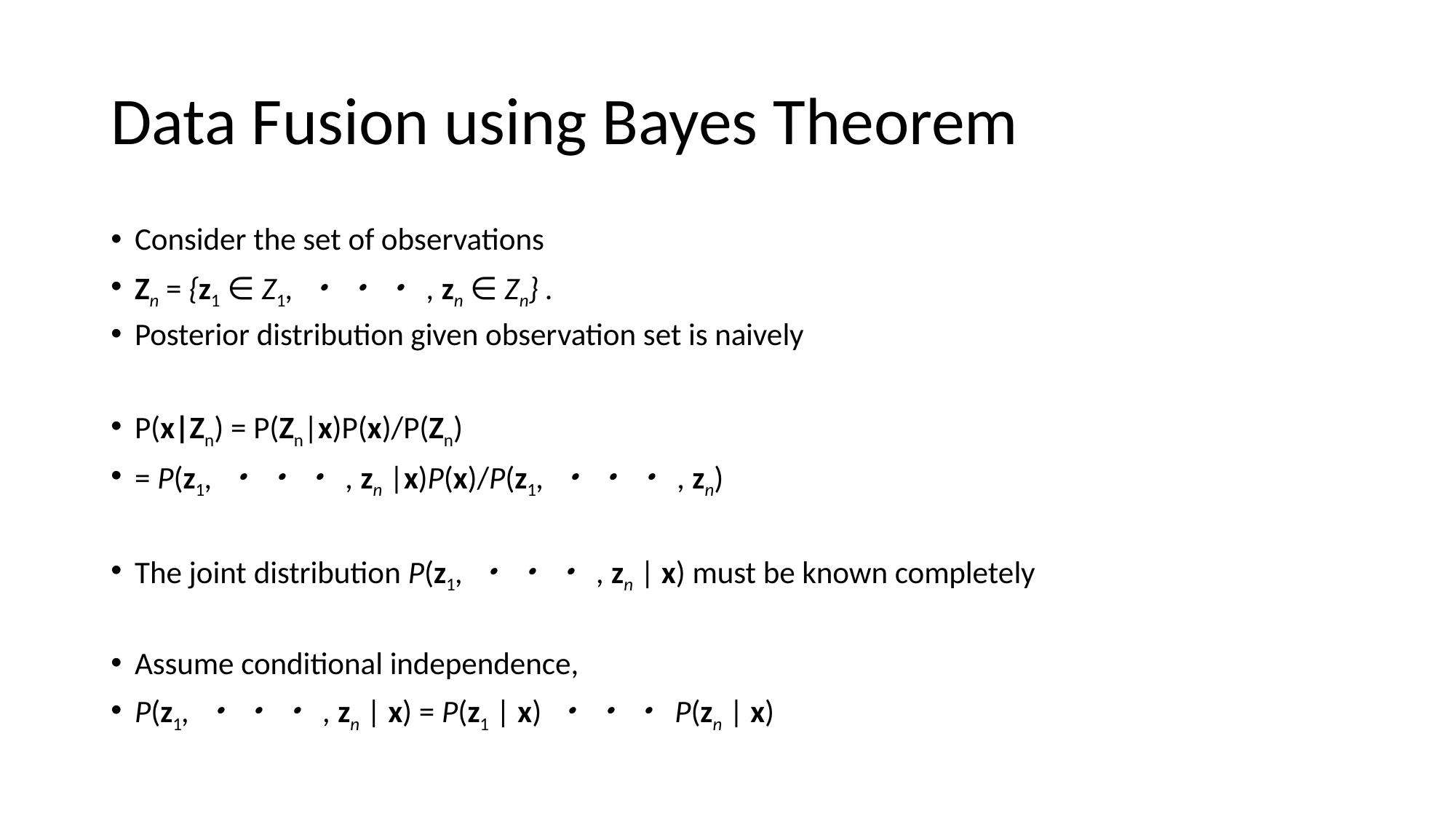

# Data Fusion using Bayes Theorem
Consider the set of observations
Zn = {z1 ∈ Z1, ・ ・ ・ , zn ∈ Zn} .
Posterior distribution given observation set is naively

P(x|Zn) = P(Zn|x)P(x)/P(Zn)
= P(z1, ・ ・ ・ , zn |x)P(x)/P(z1, ・ ・ ・ , zn)

The joint distribution P(z1, ・ ・ ・ , zn | x) must be known completely

Assume conditional independence,
P(z1, ・ ・ ・ , zn | x) = P(z1 | x) ・ ・ ・ P(zn | x)